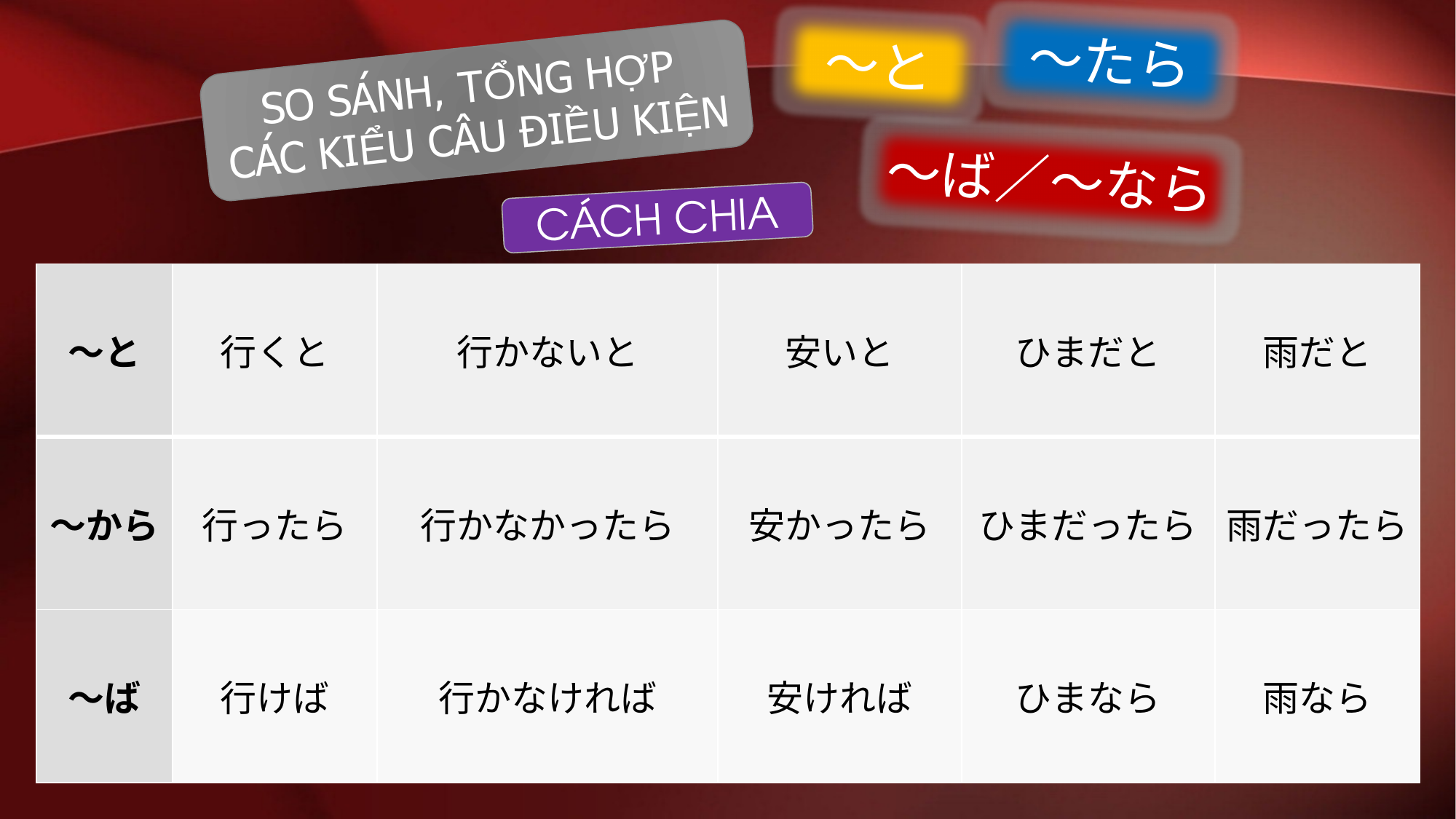

～たら
～と
SO SÁNH, TỔNG HỢP
CÁC KIỂU CÂU ĐIỀU KIỆN
～ば／～なら
CÁCH CHIA
| ～と | 行くと | 行かないと | 安いと | ひまだと | 雨だと |
| --- | --- | --- | --- | --- | --- |
| ～から | 行ったら | 行かなかったら | 安かったら | ひまだったら | 雨だったら |
| ～ば | 行けば | 行かなければ | 安ければ | ひまなら | 雨なら |